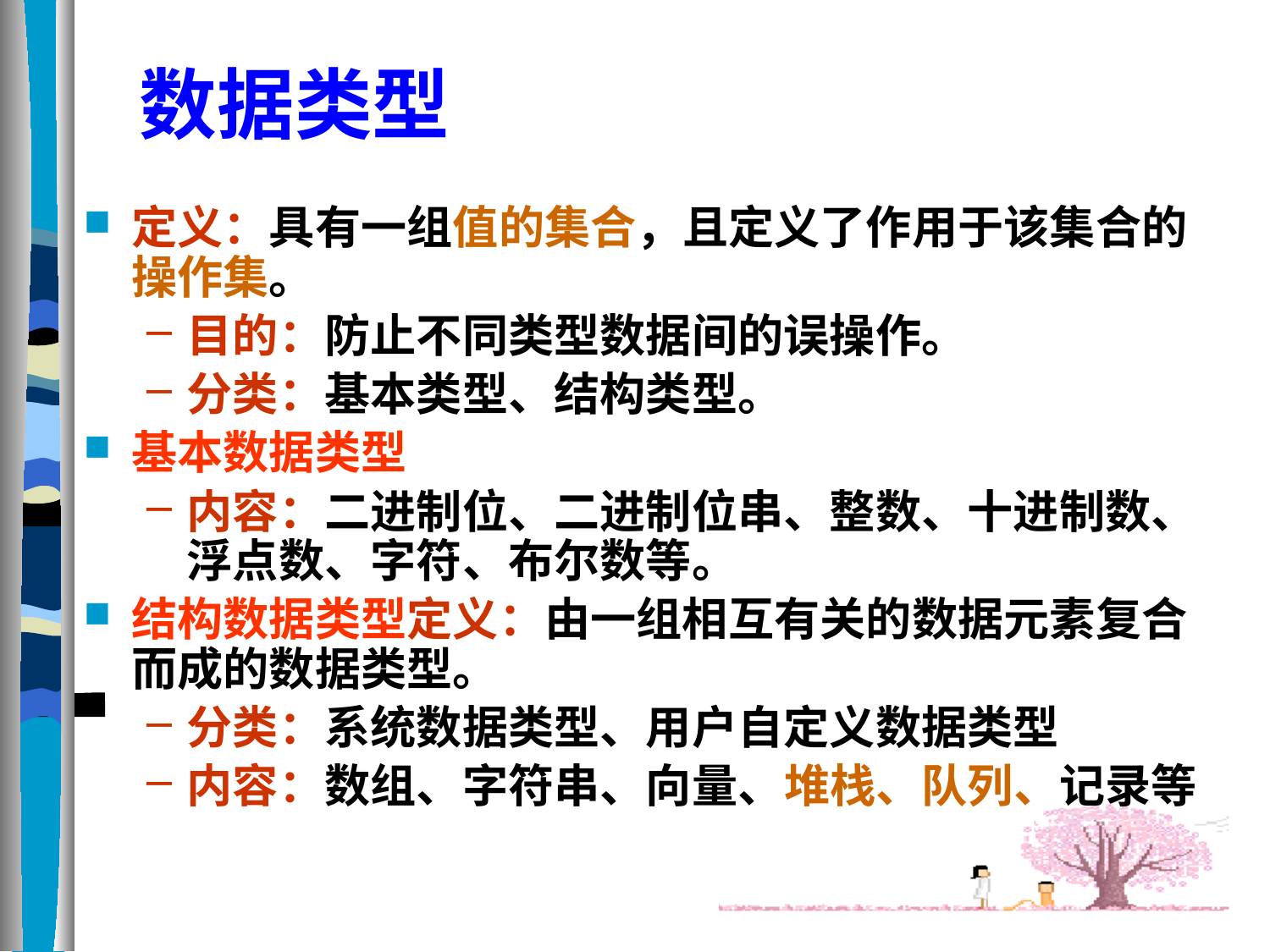

# 数据类型
定义：具有一组值的集合，且定义了作用于该集合的操作集。
目的：防止不同类型数据间的误操作。
分类：基本类型、结构类型。
基本数据类型
内容：二进制位、二进制位串、整数、十进制数、浮点数、字符、布尔数等。
结构数据类型定义：由一组相互有关的数据元素复合而成的数据类型。
分类：系统数据类型、用户自定义数据类型
内容：数组、字符串、向量、堆栈、队列、记录等